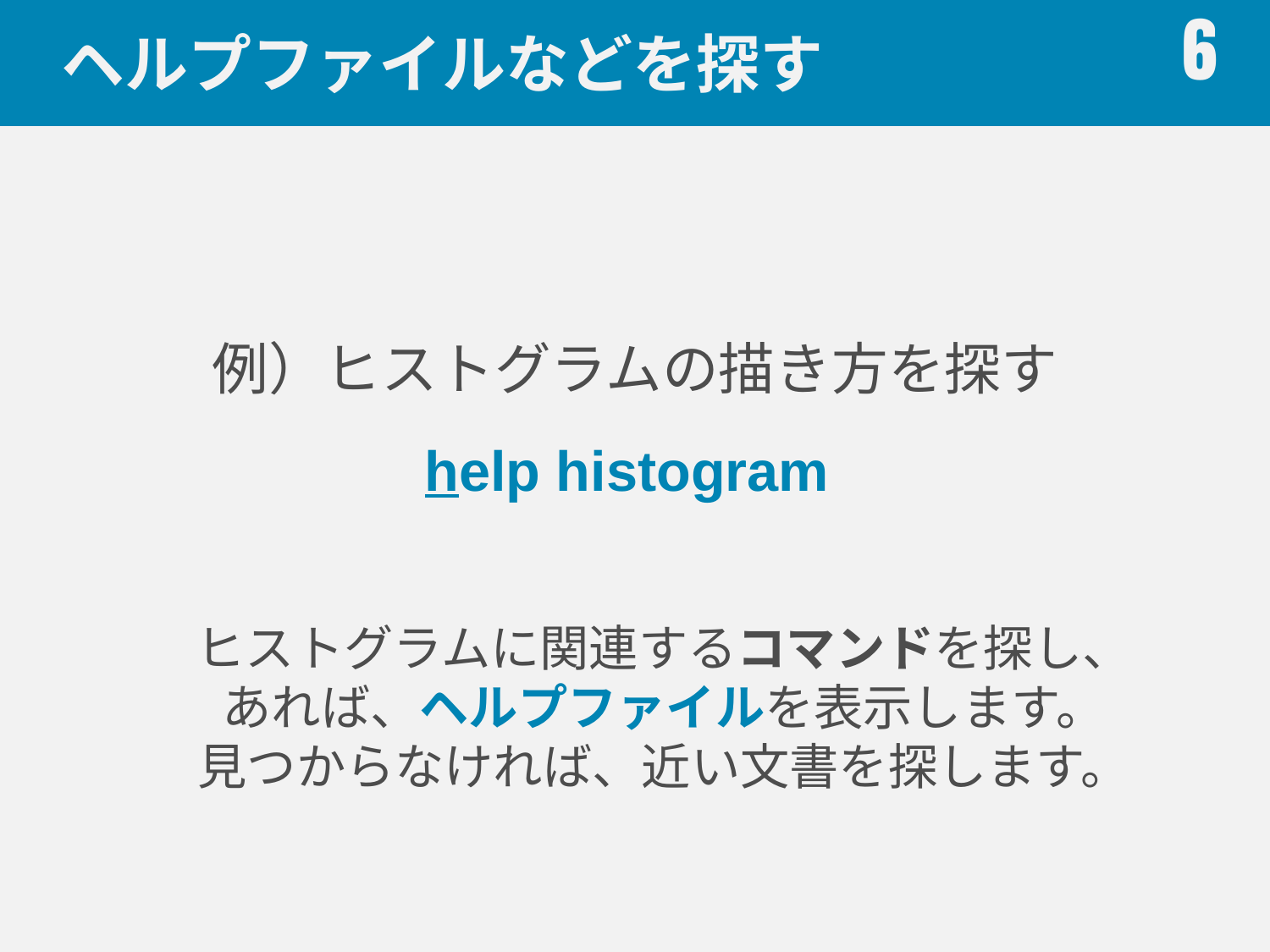

# ヘルプファイルなどを探す
 6
例）ヒストグラムの描き方を探す
help histogram
ヒストグラムに関連するコマンドを探し、
あれば、ヘルプファイルを表示します。
見つからなければ、近い文書を探します。